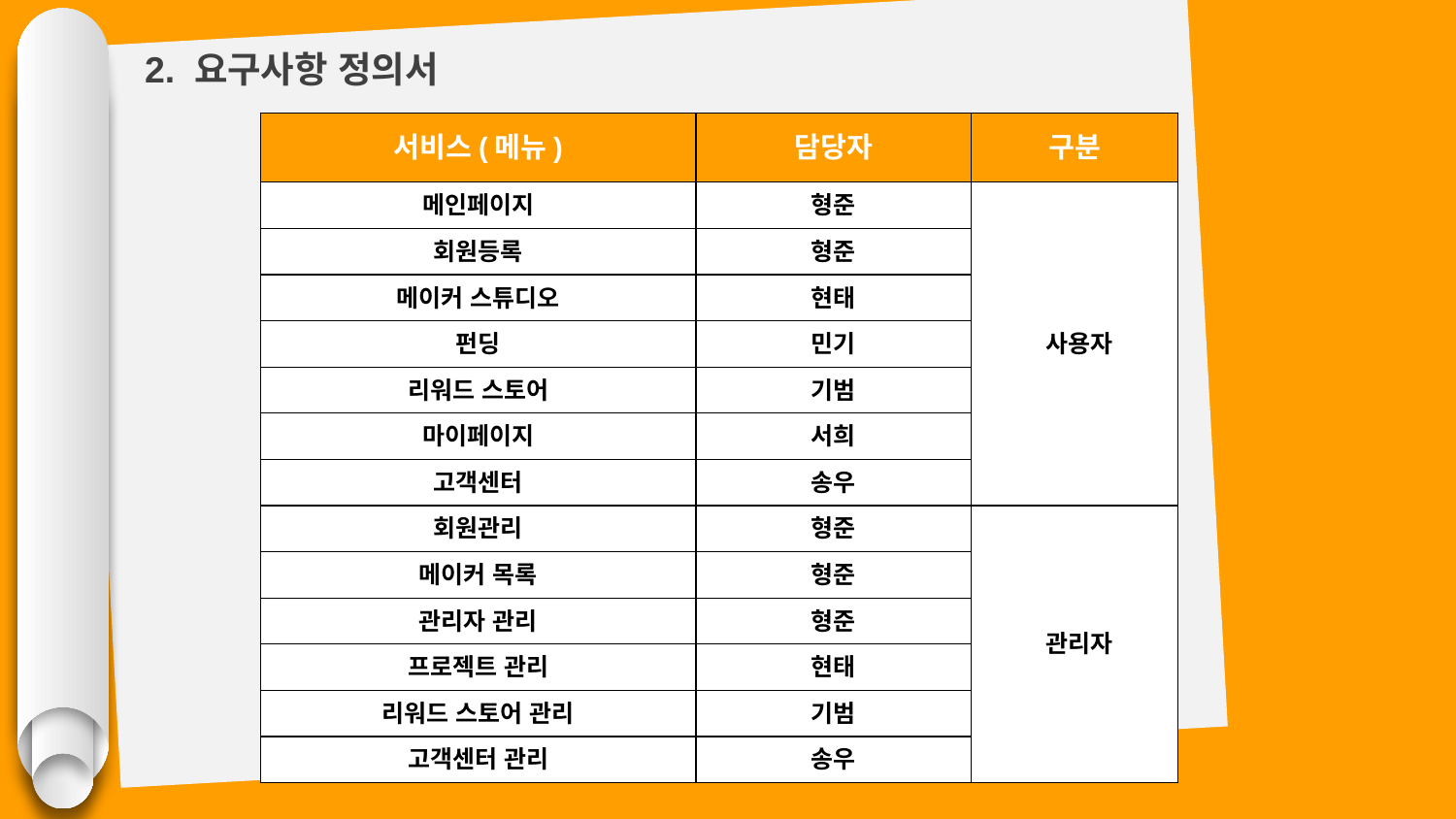

2. 요구사항 정의서
| 서비스(메뉴) | 담당자 | 구분 |
| --- | --- | --- |
| 메인페이지 | 형준 | 사용자 |
| 회원등록 | 형준 |  |
| 메이커 스튜디오 | 현태 |  |
| 펀딩 | 민기 |  |
| 리워드 스토어 | 기범 |  |
| 마이페이지 | 서희 |  |
| 고객센터 | 송우 |  |
| 회원관리 | 형준 | 관리자 |
| 메이커 목록 | 형준 |  |
| 관리자 관리 | 형준 |  |
| 프로젝트 관리 | 현태 |  |
| 리워드 스토어 관리 | 기범 |  |
| 고객센터 관리 | 송우 |  |